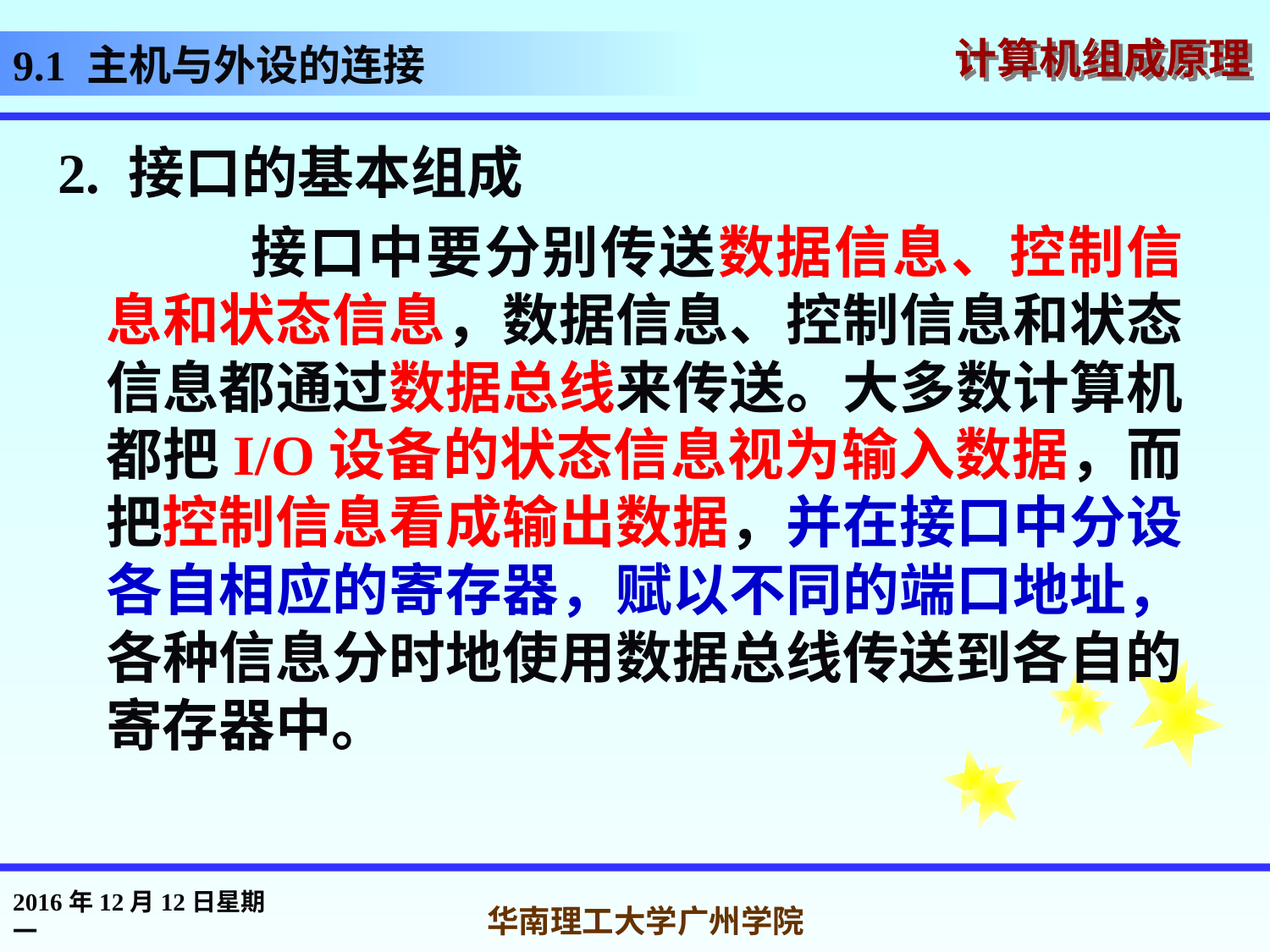

# 9.1 主机与外设的连接
2. 接口的基本组成
            接口中要分别传送数据信息、控制信息和状态信息，数据信息、控制信息和状态信息都通过数据总线来传送。大多数计算机都把I/O设备的状态信息视为输入数据，而把控制信息看成输出数据，并在接口中分设各自相应的寄存器，赋以不同的端口地址，各种信息分时地使用数据总线传送到各自的寄存器中。
2016年12月12日星期一
华南理工大学广州学院